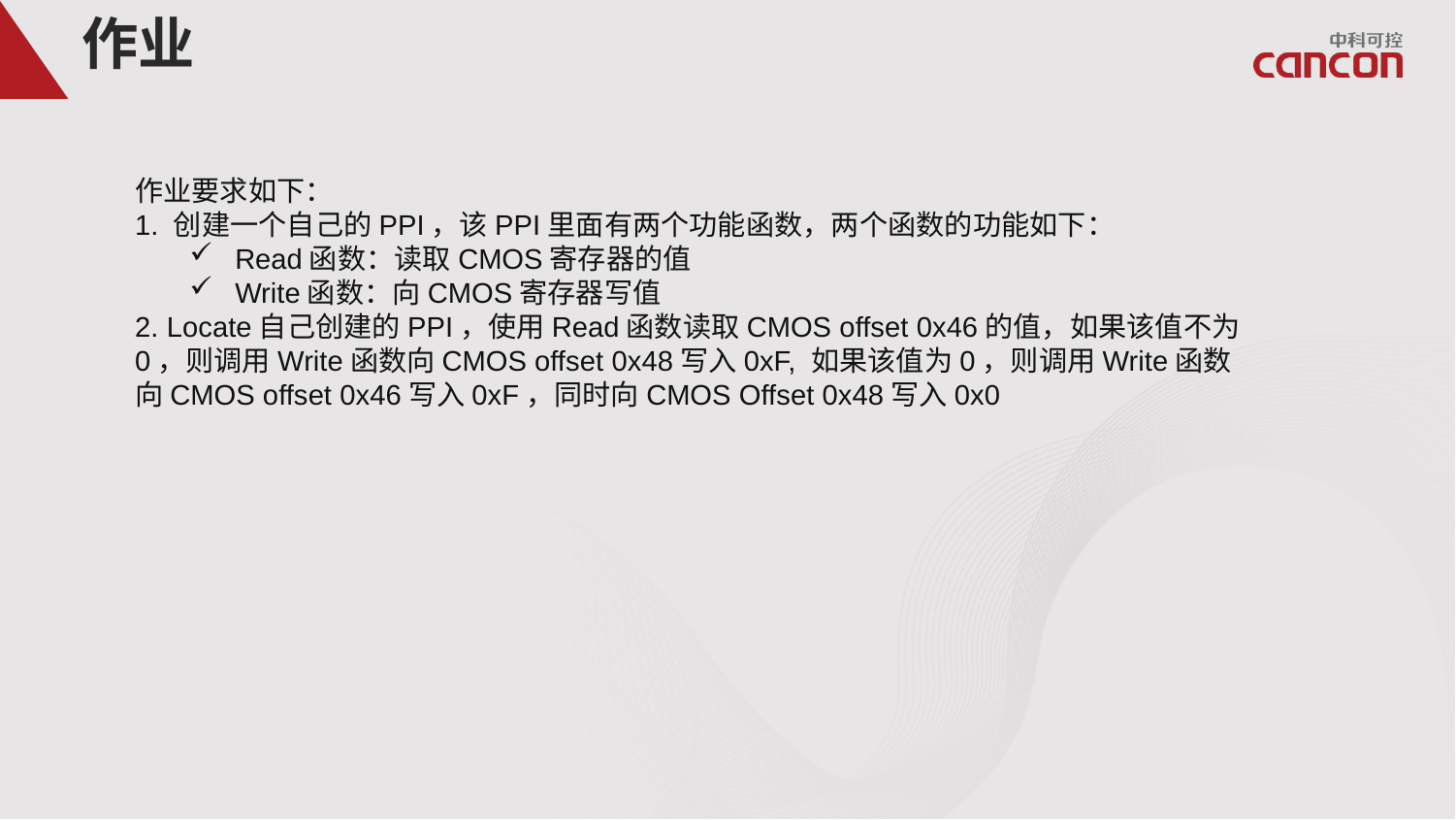

# 作业

作业要求如下：
1. 创建一个自己的PPI，该PPI里面有两个功能函数，两个函数的功能如下：
Read函数：读取CMOS寄存器的值
Write函数：向CMOS寄存器写值
2. Locate自己创建的PPI，使用Read函数读取CMOS offset 0x46的值，如果该值不为0，则调用Write函数向CMOS offset 0x48写入0xF, 如果该值为0，则调用Write函数向CMOS offset 0x46写入0xF，同时向CMOS Offset 0x48写入0x0